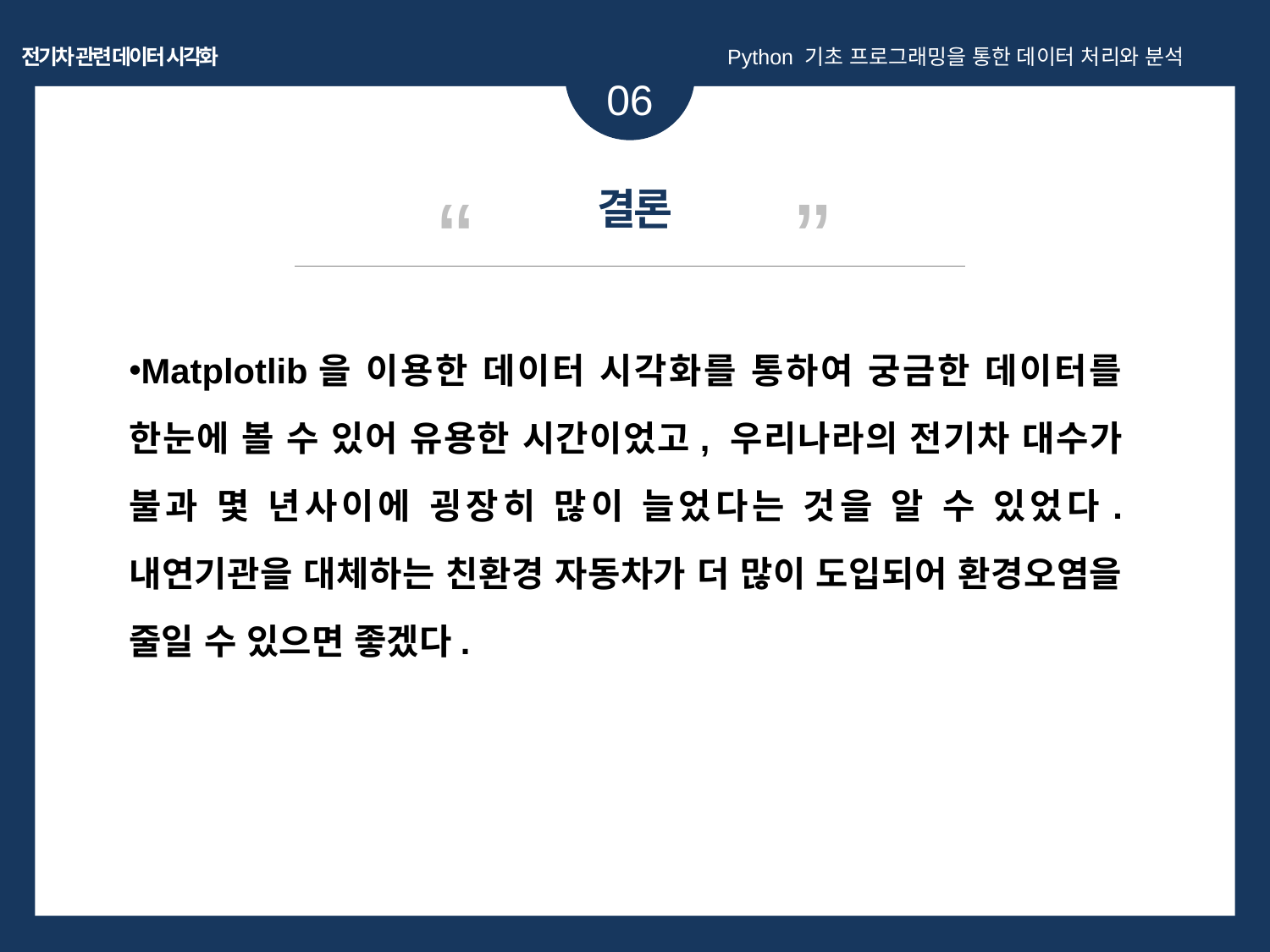

전기차 관련 데이터 시각화
Python 기초 프로그래밍을 통한 데이터 처리와 분석
06

“           ”
결론
Matplotlib을 이용한 데이터 시각화를 통하여 궁금한 데이터를 한눈에 볼 수 있어 유용한 시간이었고, 우리나라의 전기차 대수가 불과 몇 년사이에 굉장히 많이 늘었다는 것을 알 수 있었다. 내연기관을 대체하는 친환경 자동차가 더 많이 도입되어 환경오염을 줄일 수 있으면 좋겠다.